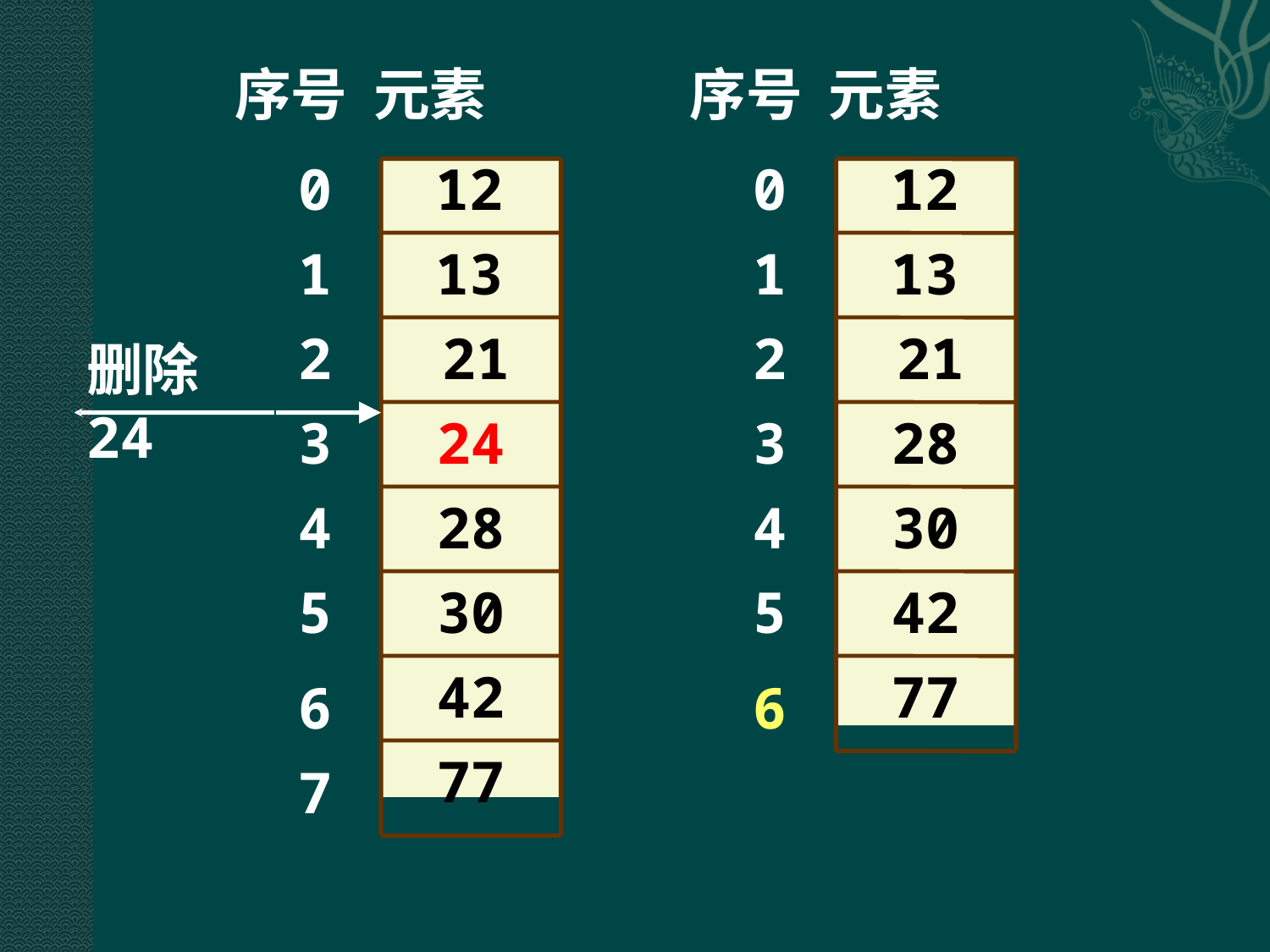

序号  元素
0
12

1

13
2

21
删除24
3

24

4

28
5

30

42
6

77
7

序号  元素
0
12

1

13
2

21
3

28
4

30
5

42

77
6